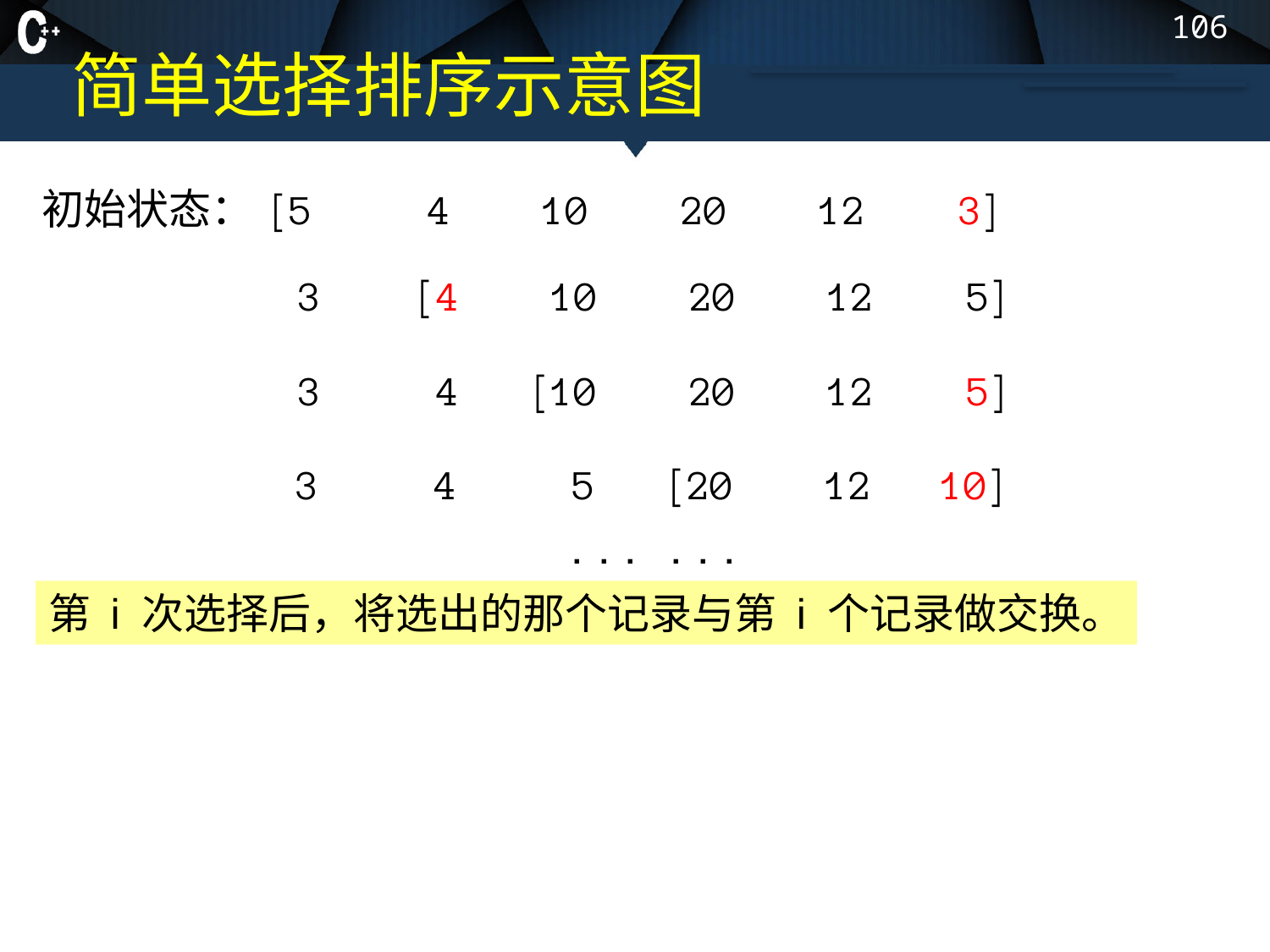

106
# 简单选择排序示意图
初始状态：
[5     4    10    20    12    3]
3    [4    10    20    12    5]
3     4   [10    20    12    5]
3     4     5   [20    12   10]
...
...
第 i 次选择后，将选出的那个记录与第 i 个记录做交换。